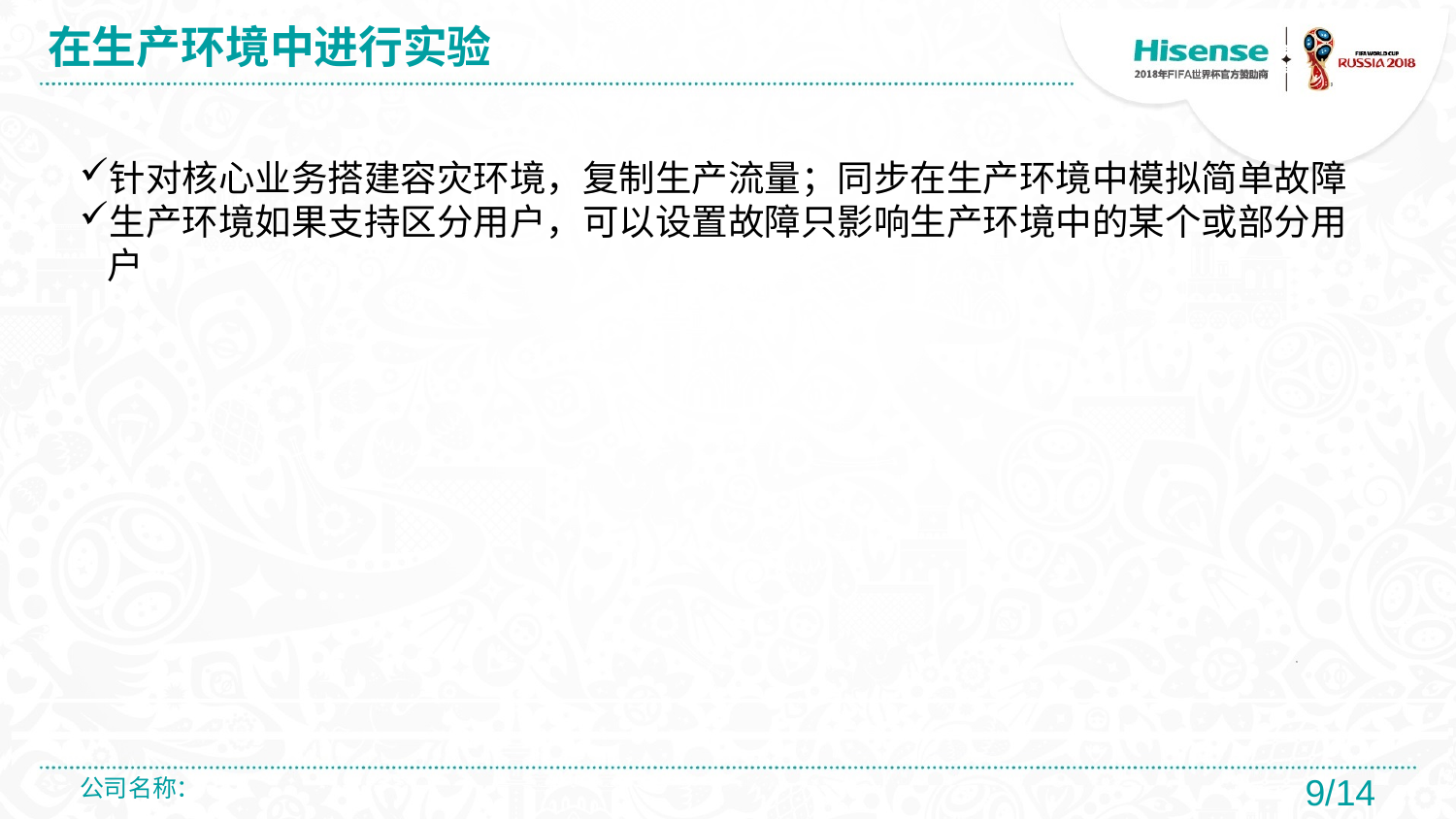

# 在生产环境中进行实验

针对核心业务搭建容灾环境，复制生产流量；同步在生产环境中模拟简单故障
生产环境如果支持区分用户，可以设置故障只影响生产环境中的某个或部分用户
公司名称：
9/14